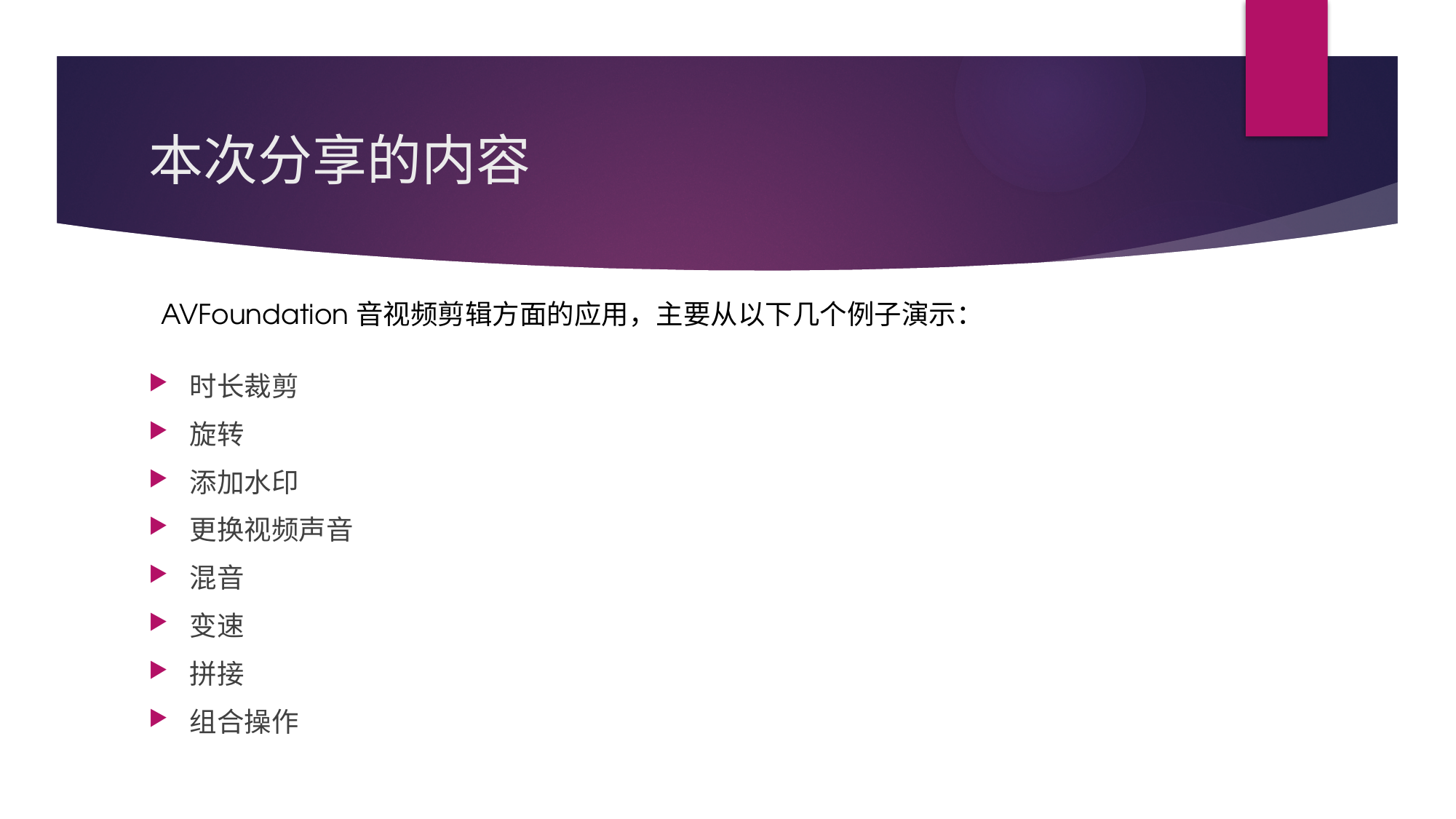

# 本次分享的内容
AVFoundation音视频剪辑方面的应用，主要从以下几个例子演示：
时长裁剪
旋转
添加水印
更换视频声音
混音
变速
拼接
组合操作